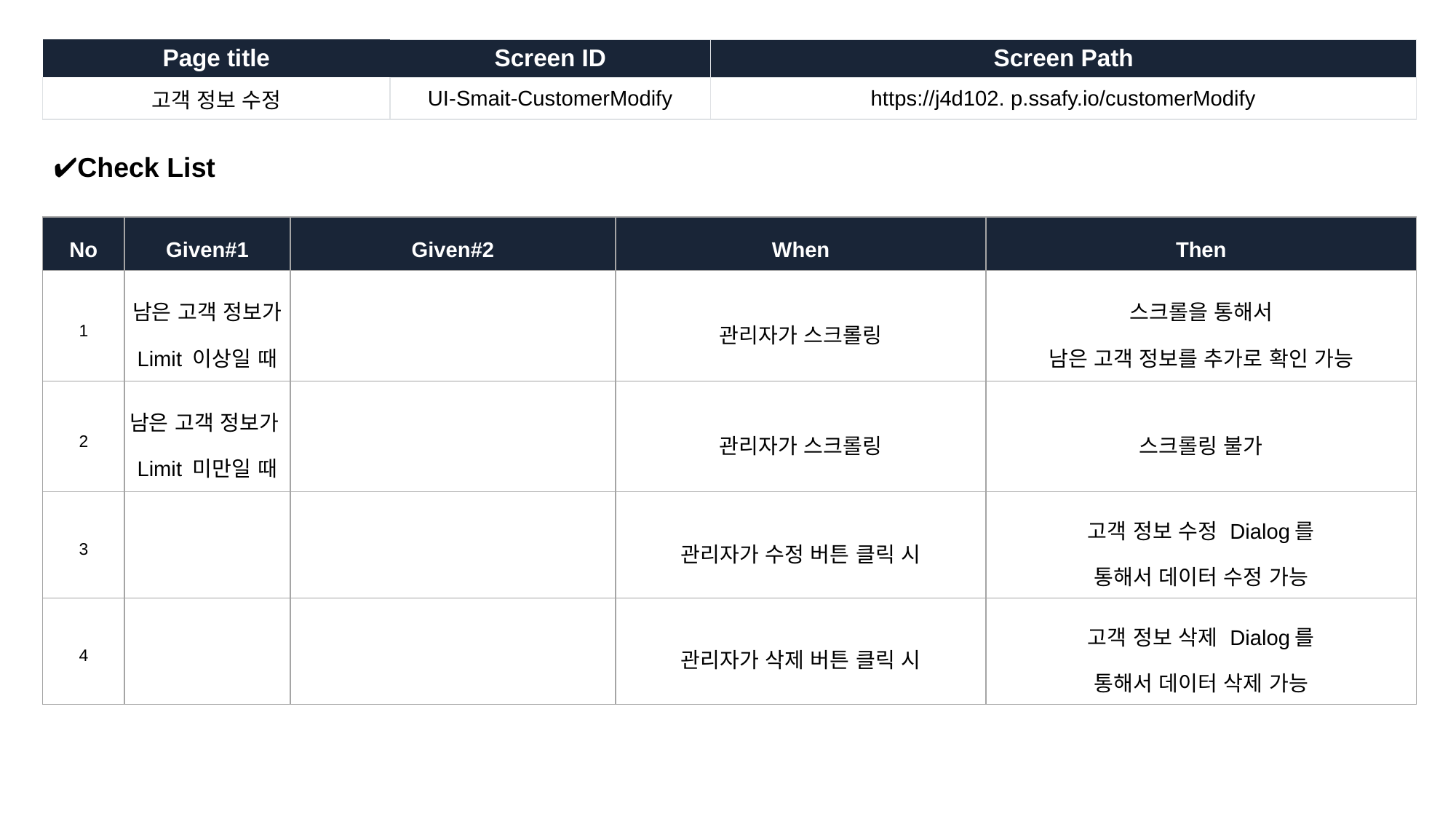

| Page title | Screen ID | Screen Path |
| --- | --- | --- |
| 고객 정보 수정 | UI-Smait-CustomerModify | https://j4d102. p.ssafy.io/customerModify |
✔Check List
| No | Given#1 | Given#2 | When | Then |
| --- | --- | --- | --- | --- |
| 1 | 남은 고객 정보가 Limit 이상일 때 |  | 관리자가 스크롤링 | 스크롤을 통해서 남은 고객 정보를 추가로 확인 가능 |
| 2 | 남은 고객 정보가 Limit 미만일 때 |  | 관리자가 스크롤링 | 스크롤링 불가 |
| 3 |  |  | 관리자가 수정 버튼 클릭 시 | 고객 정보 수정 Dialog를 통해서 데이터 수정 가능 |
| 4 |  |  | 관리자가 삭제 버튼 클릭 시 | 고객 정보 삭제 Dialog를 통해서 데이터 삭제 가능 |